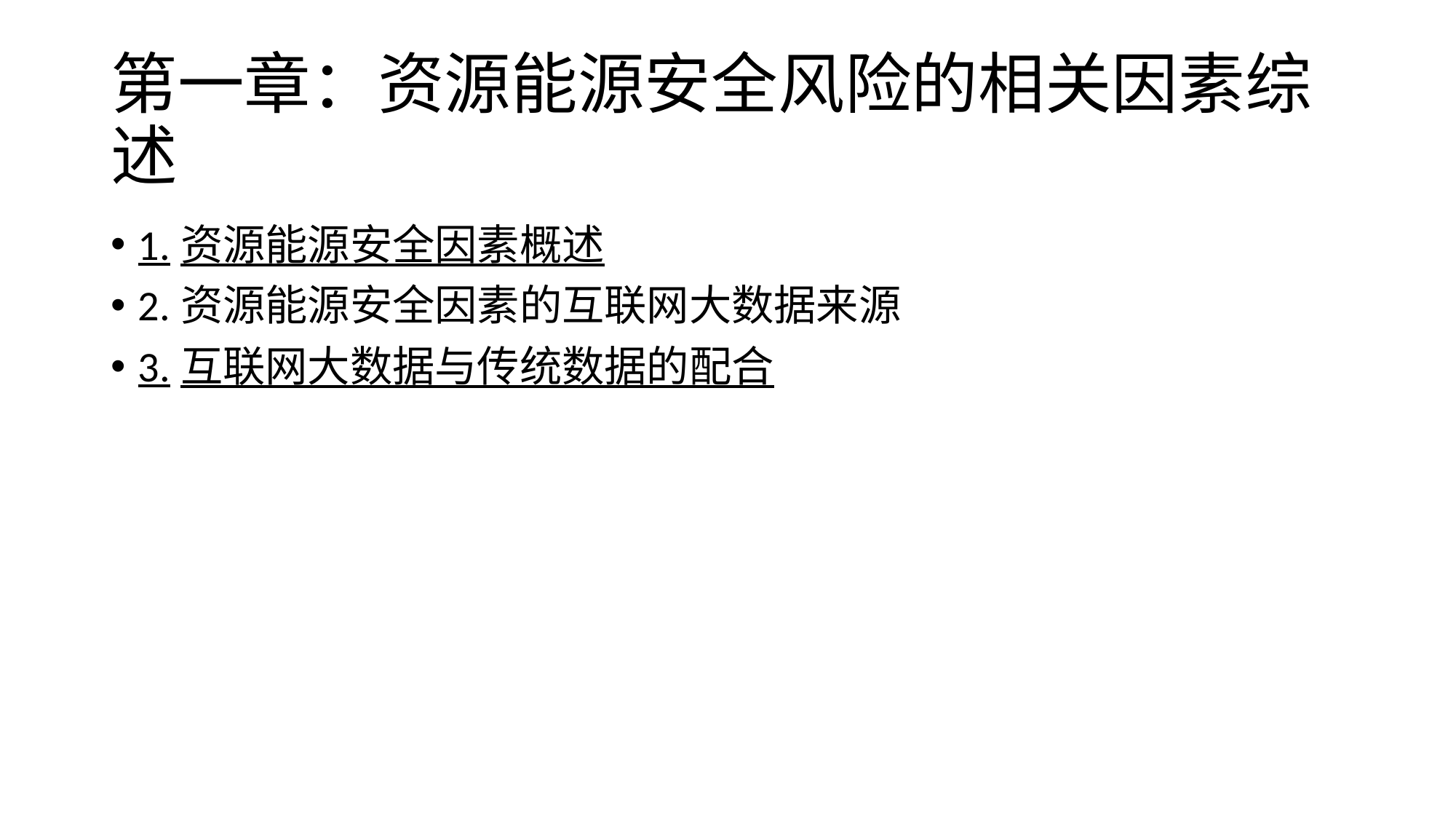

# 第一章：资源能源安全风险的相关因素综述
1.资源能源安全因素概述
2.资源能源安全因素的互联网大数据来源
3.互联网大数据与传统数据的配合